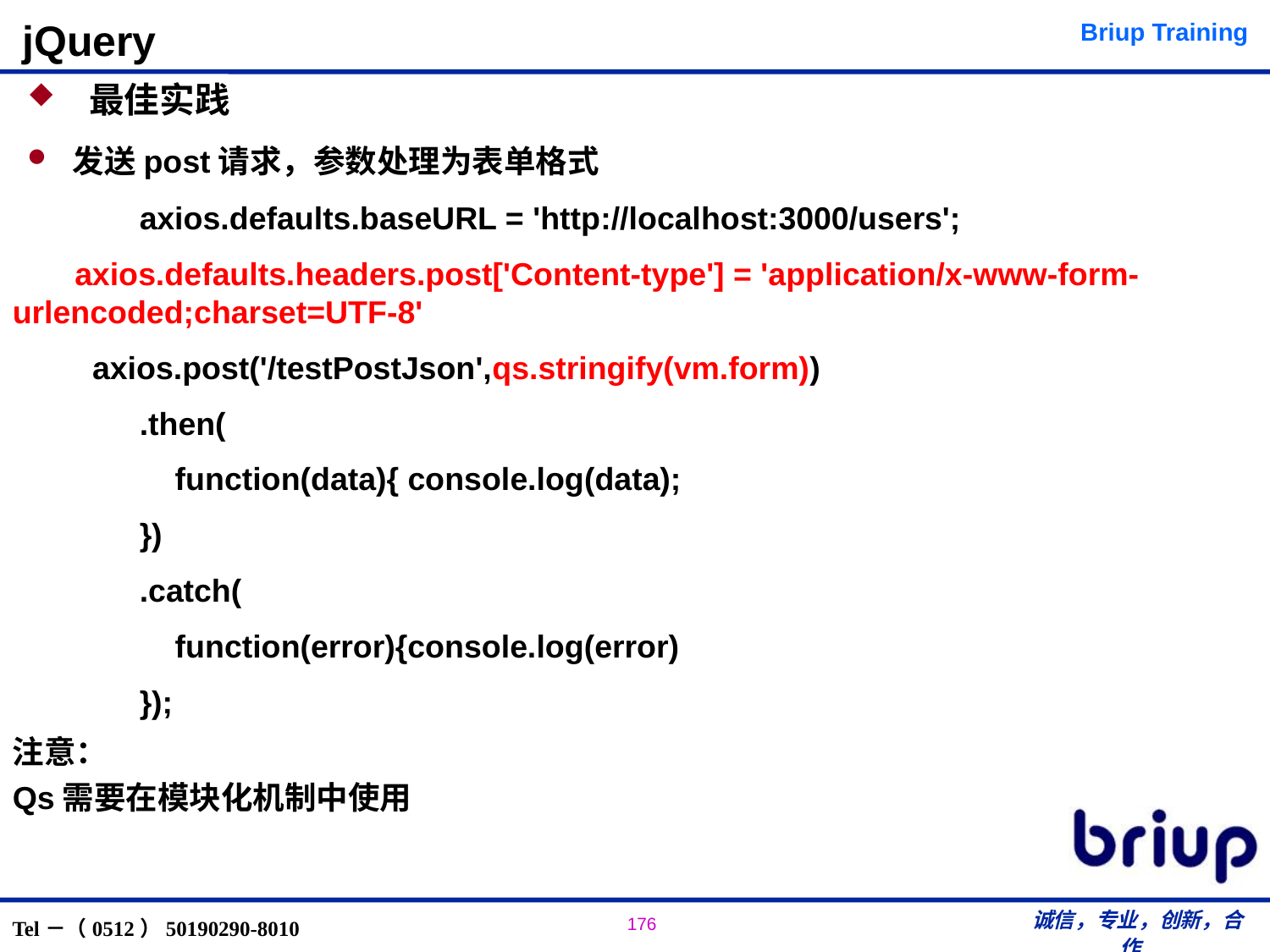

# jQuery
 最佳实践
发送post请求，参数处理为表单格式
	axios.defaults.baseURL = 'http://localhost:3000/users';
       axios.defaults.headers.post['Content-type'] = 'application/x-www-form-urlencoded;charset=UTF-8'
         axios.post('/testPostJson',qs.stringify(vm.form))
	.then(
	    function(data){ console.log(data);
	})
	.catch(
	    function(error){console.log(error)
	});
注意：
Qs需要在模块化机制中使用